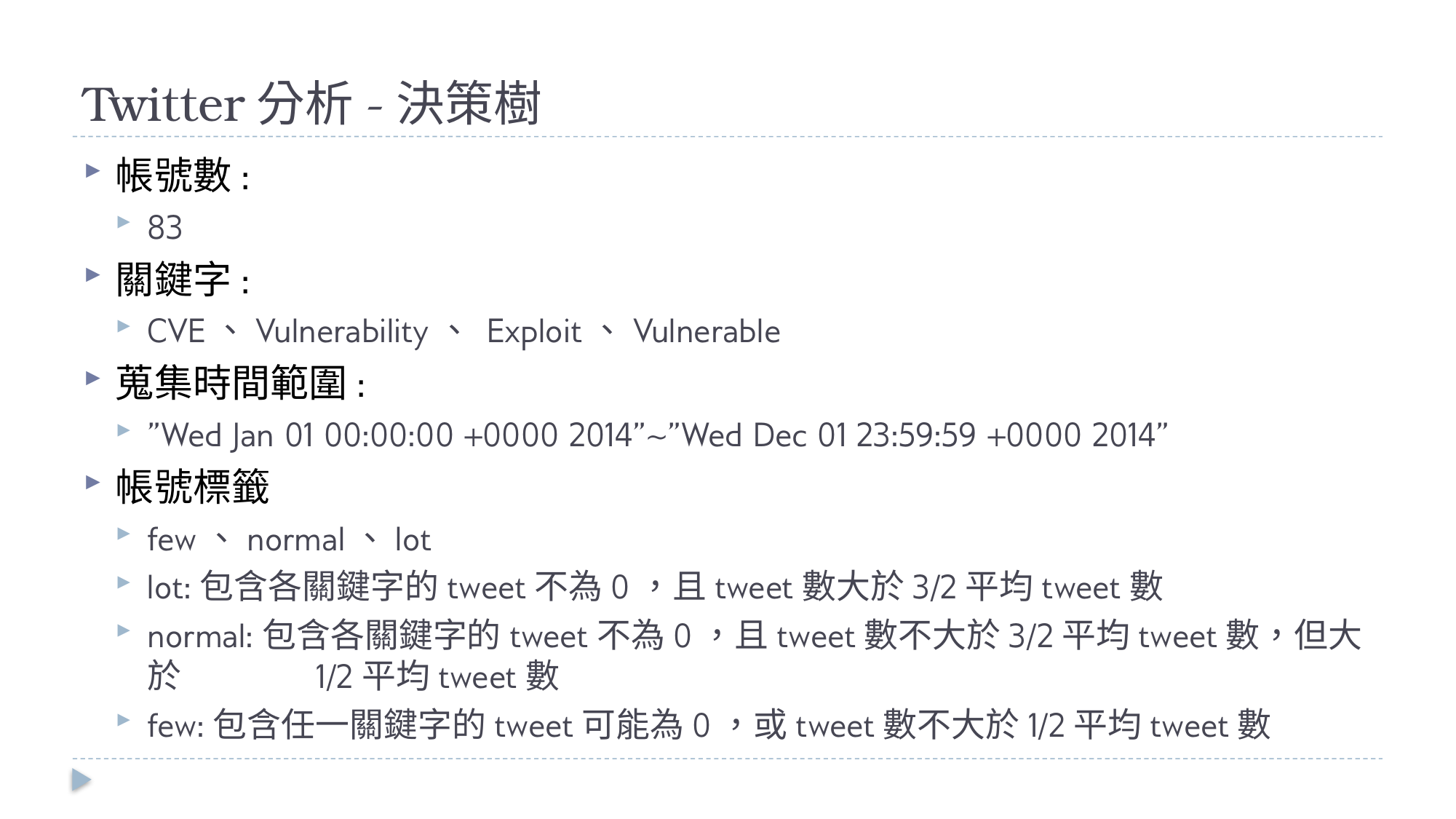

# Twitter分析-決策樹
帳號數:
83
關鍵字:
CVE、Vulnerability、 Exploit、Vulnerable
蒐集時間範圍:
”Wed Jan 01 00:00:00 +0000 2014”~”Wed Dec 01 23:59:59 +0000 2014”
帳號標籤
few、normal、lot
lot:包含各關鍵字的tweet不為0，且tweet數大於3/2平均tweet數
normal:包含各關鍵字的tweet不為0，且tweet數不大於3/2平均tweet數，但大於	       1/2平均tweet數
few:包含任一關鍵字的tweet可能為0，或tweet數不大於1/2平均tweet數